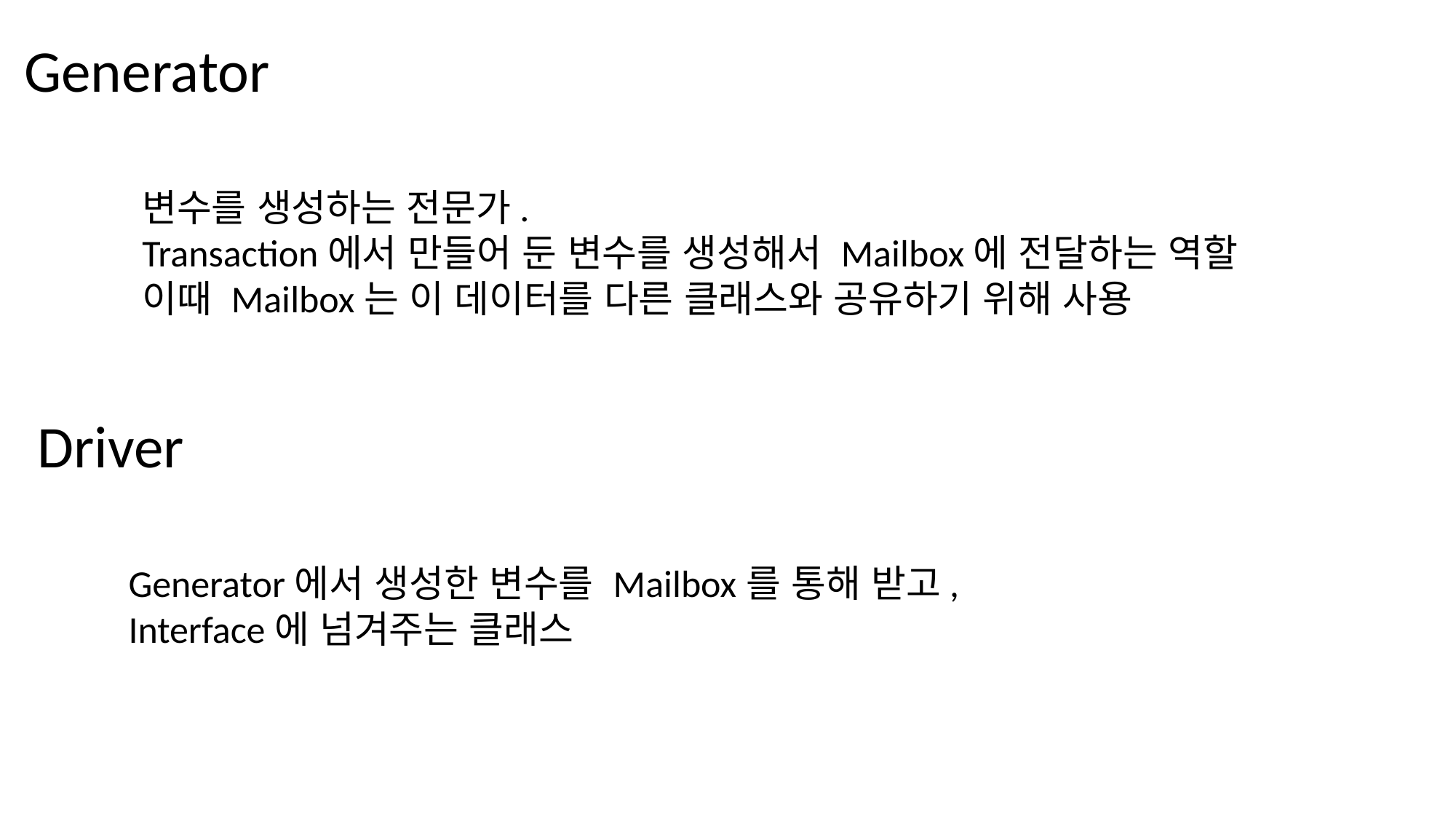

# Generator
변수를 생성하는 전문가.
Transaction에서 만들어 둔 변수를 생성해서 Mailbox에 전달하는 역할
이때 Mailbox는 이 데이터를 다른 클래스와 공유하기 위해 사용

  Driver
Generator에서 생성한 변수를 Mailbox를 통해 받고,
Interface에 넘겨주는 클래스